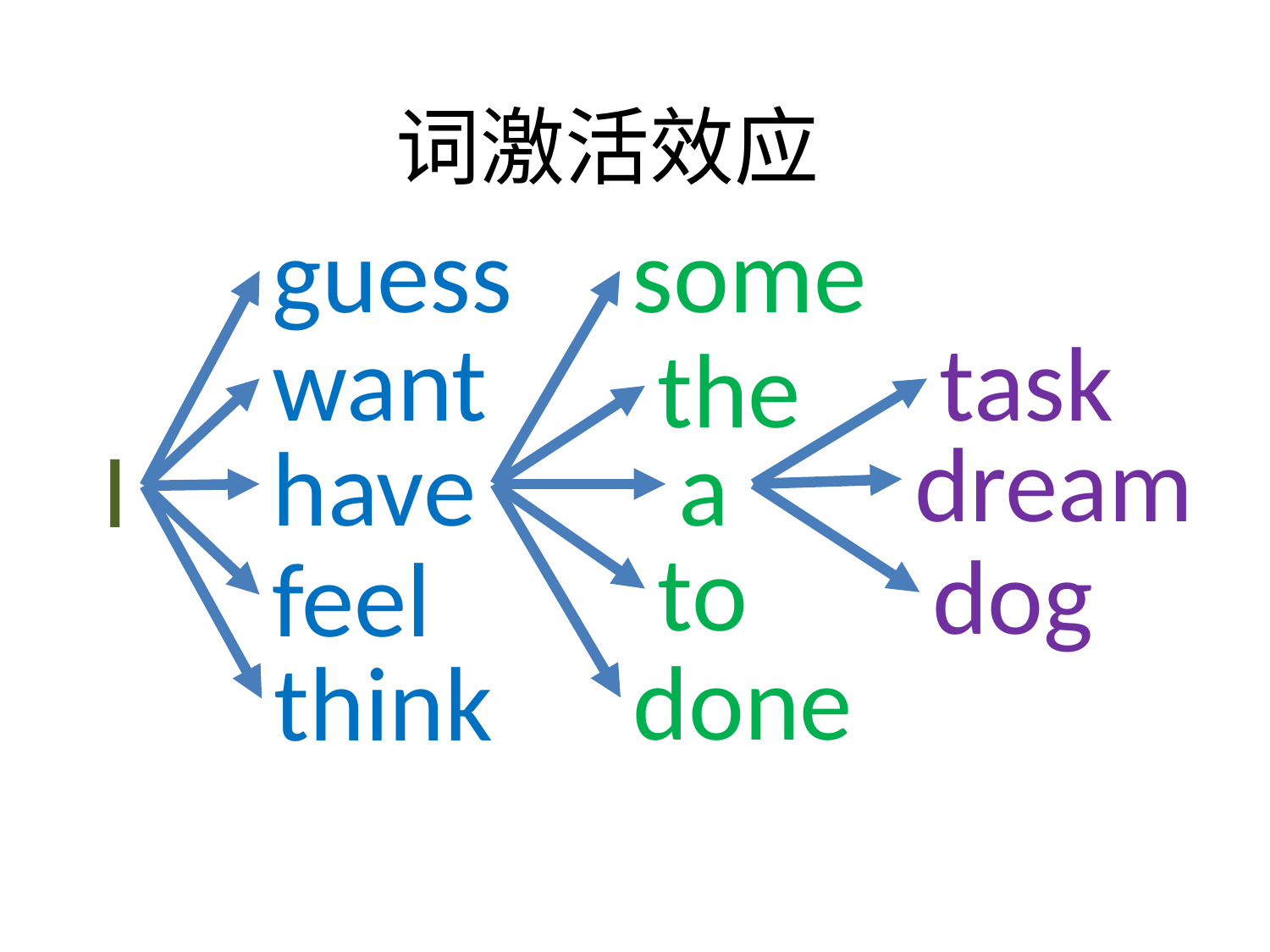

词激活效应
some
guess
want
task
the
dream
have
a
I
to
dog
feel
done
think